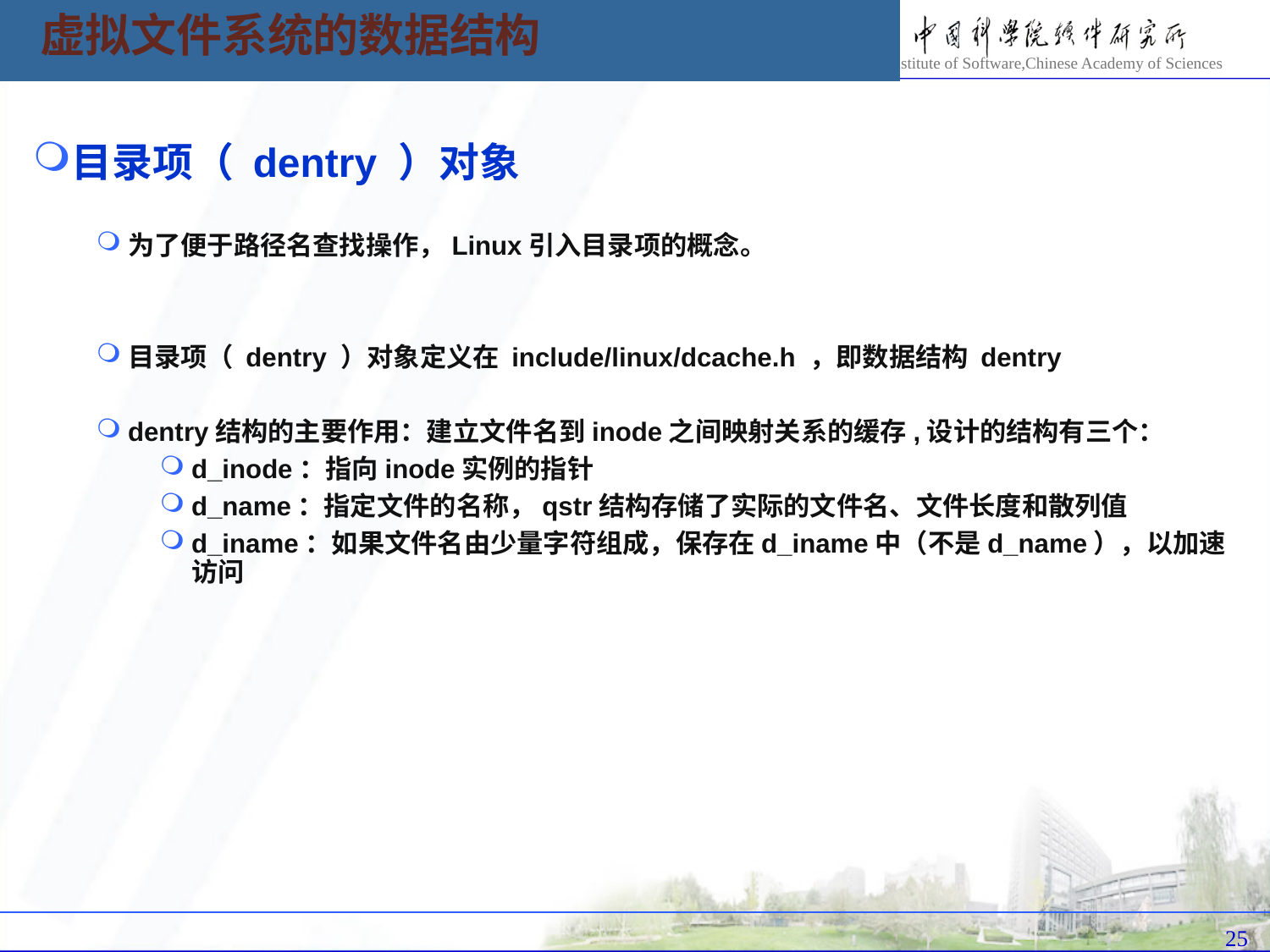

虚拟文件系统的数据结构
目录项（ dentry ）对象

为了便于路径名查找操作，Linux引入目录项的概念。

目录项（ dentry ）对象定义在 include/linux/dcache.h ，即数据结构 dentry

dentry结构的主要作用：建立文件名到inode之间映射关系的缓存,设计的结构有三个：
d_inode：指向inode实例的指针
d_name：指定文件的名称，qstr结构存储了实际的文件名、文件长度和散列值
d_iname：如果文件名由少量字符组成，保存在d_iname中（不是d_name），以加速访问

25